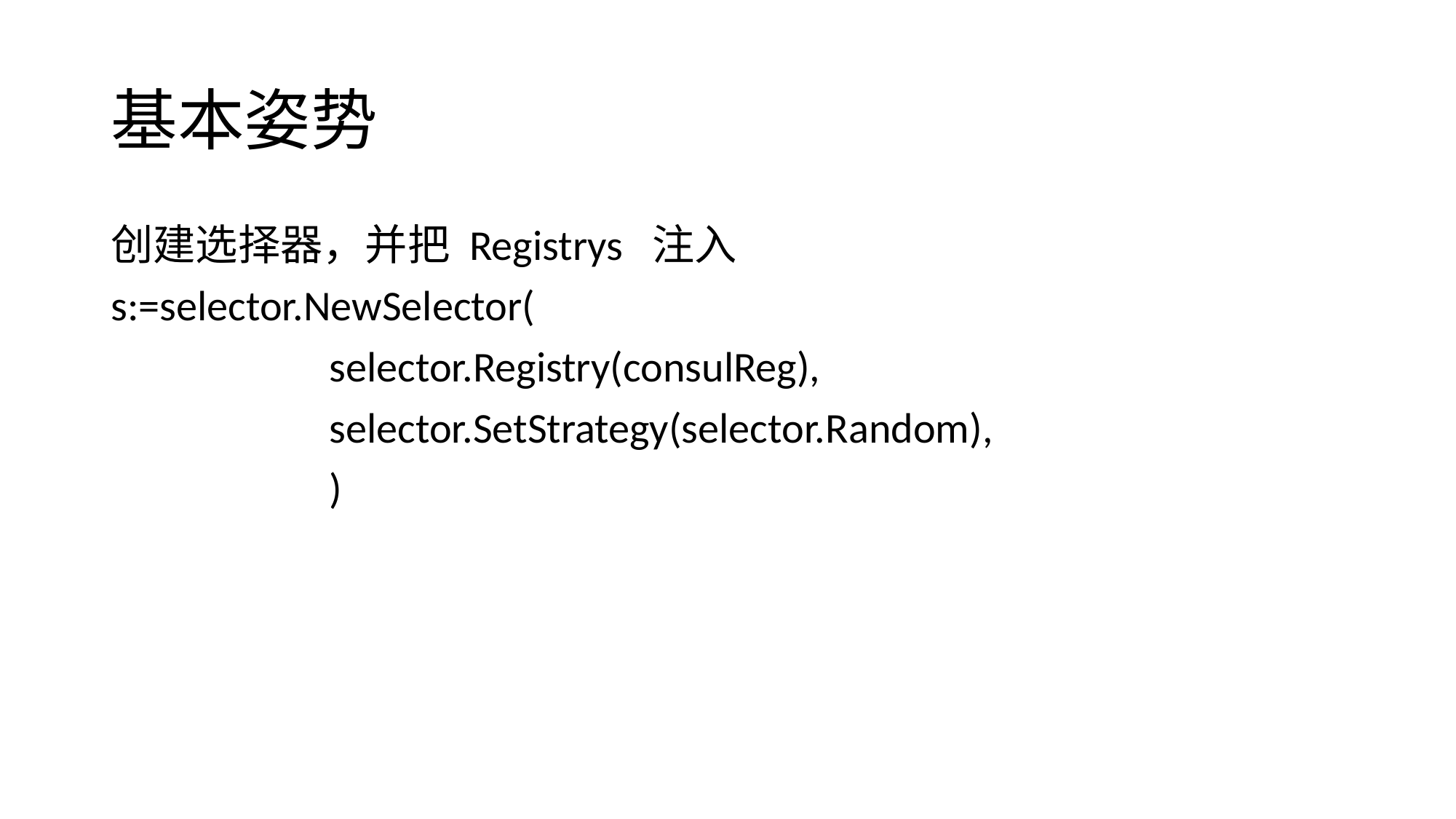

# 基本姿势
创建选择器，并把 Registrys  注入
s:=selector.NewSelector(
		selector.Registry(consulReg),
		selector.SetStrategy(selector.Random),
		)